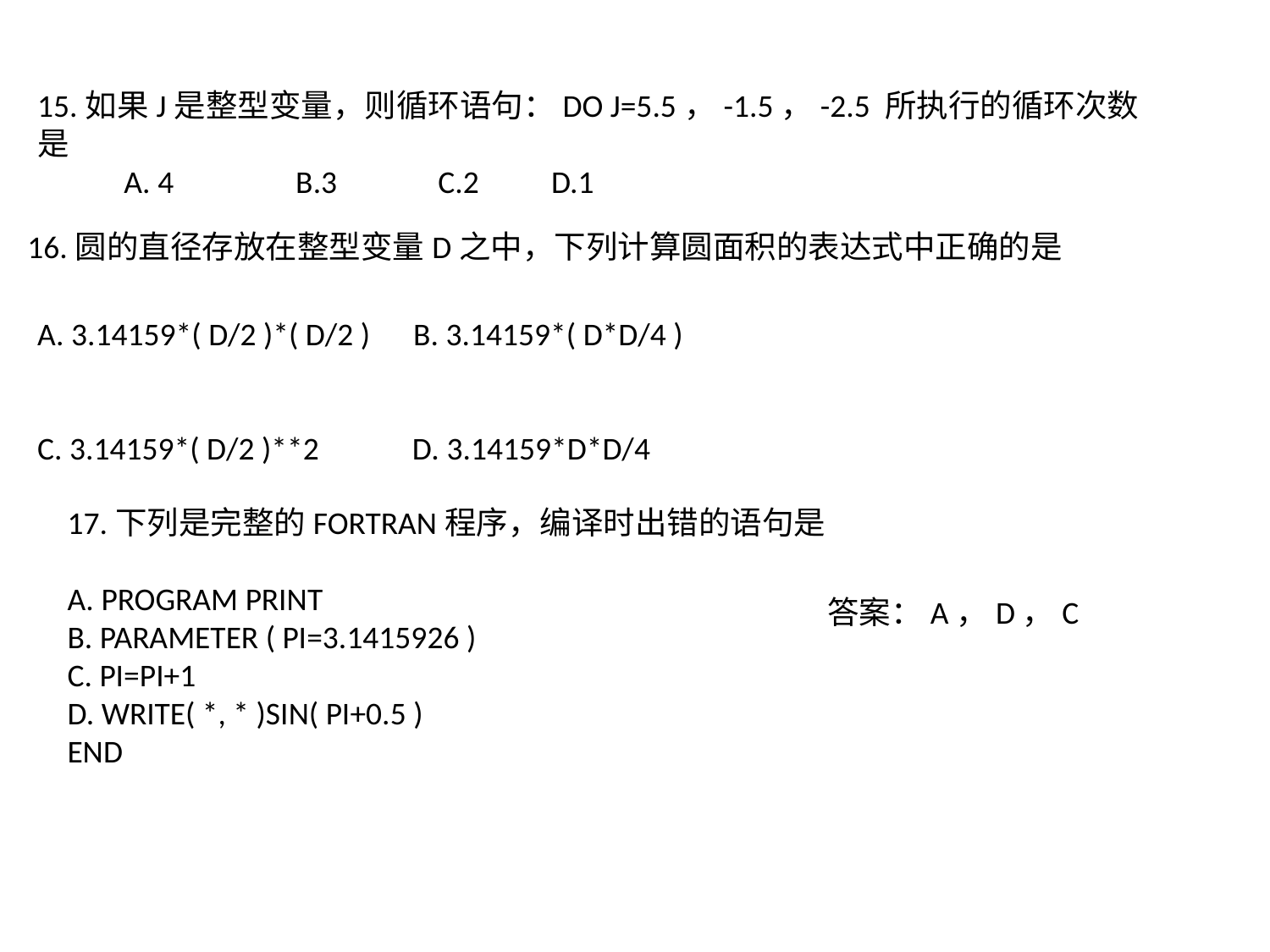

15.如果J是整型变量，则循环语句：DO J=5.5，-1.5，-2.5 所执行的循环次数是
            A. 4                 B.3              C.2          D.1

16.圆的直径存放在整型变量D之中，下列计算圆面积的表达式中正确的是

A. 3.14159*( D/2 )*( D/2 )      B. 3.14159*( D*D/4 )

C. 3.14159*( D/2 )**2             D. 3.14159*D*D/4

17.下列是完整的FORTRAN程序，编译时出错的语句是

A. PROGRAM PRINT
B. PARAMETER ( PI=3.1415926 )
C. PI=PI+1
D. WRITE( *, * )SIN( PI+0.5 )
END

答案：A，D，C